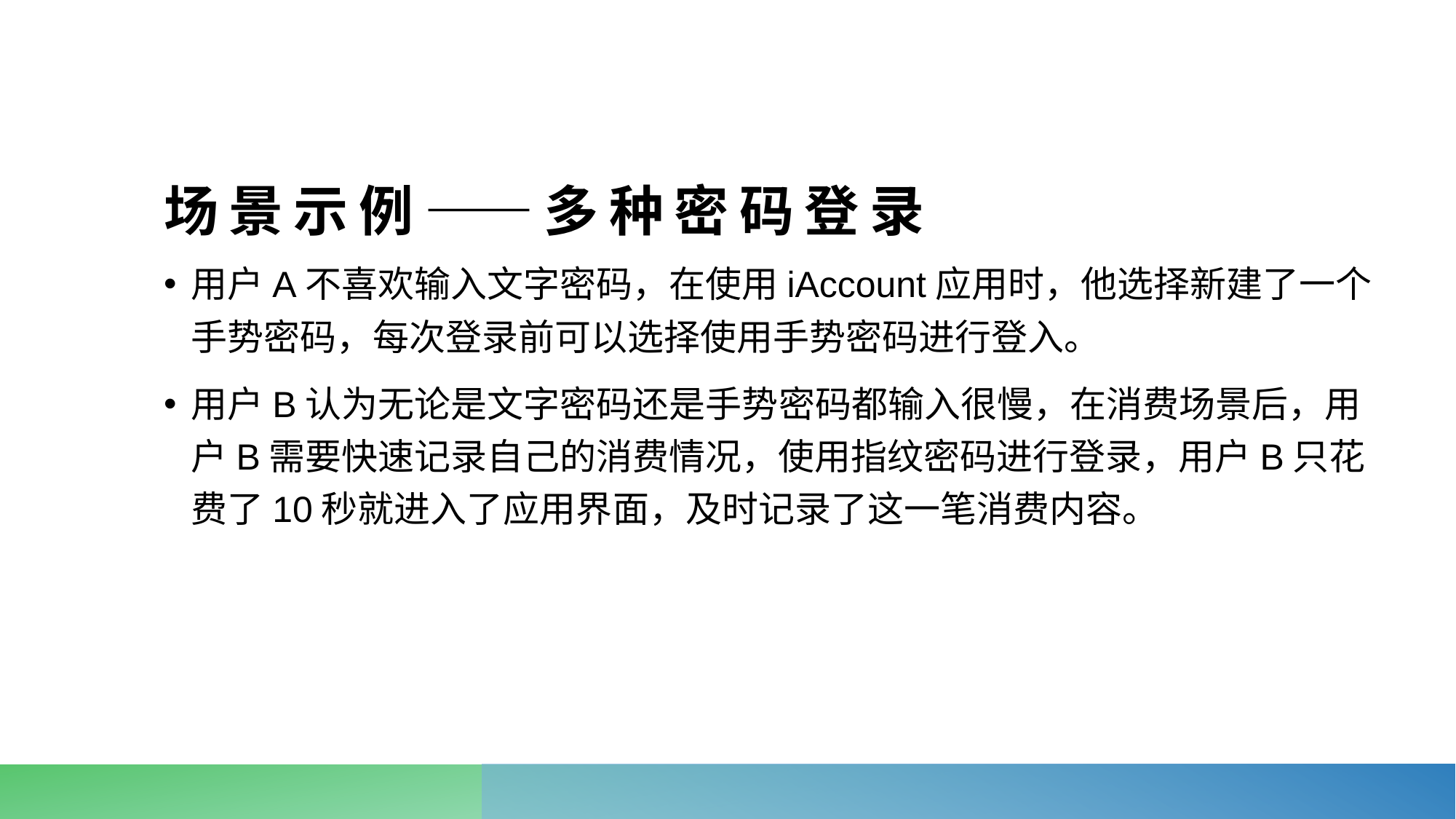

# 场景示例——多种密码登录
用户A不喜欢输入文字密码，在使用iAccount应用时，他选择新建了一个手势密码，每次登录前可以选择使用手势密码进行登入。
用户B认为无论是文字密码还是手势密码都输入很慢，在消费场景后，用户B需要快速记录自己的消费情况，使用指纹密码进行登录，用户B只花费了10秒就进入了应用界面，及时记录了这一笔消费内容。